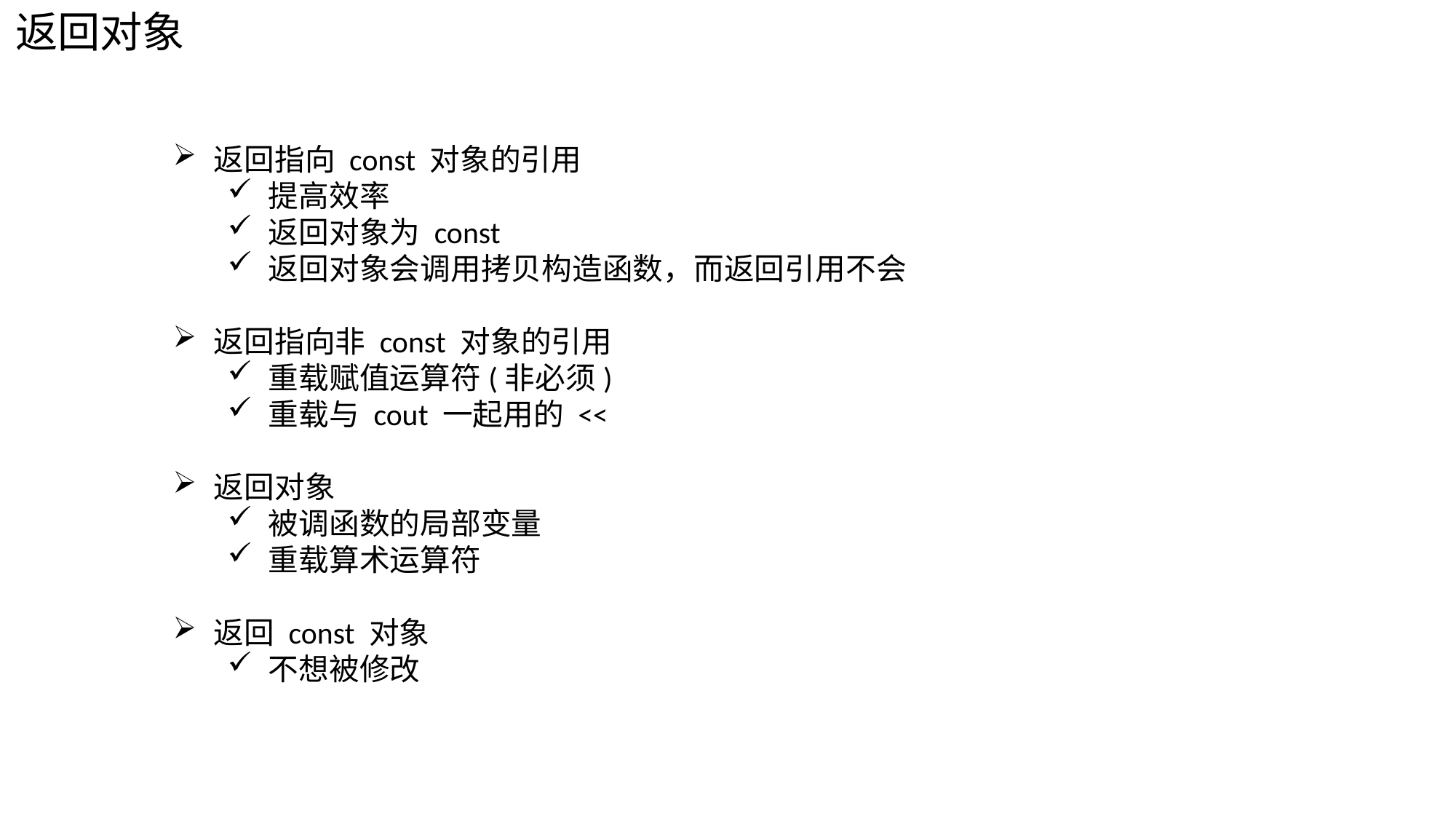

返回对象
返回指向 const 对象的引用
提高效率
返回对象为 const
返回对象会调用拷贝构造函数，而返回引用不会

返回指向非 const 对象的引用
重载赋值运算符(非必须)
重载与 cout 一起用的 <<

返回对象
被调函数的局部变量
重载算术运算符

返回 const 对象
不想被修改